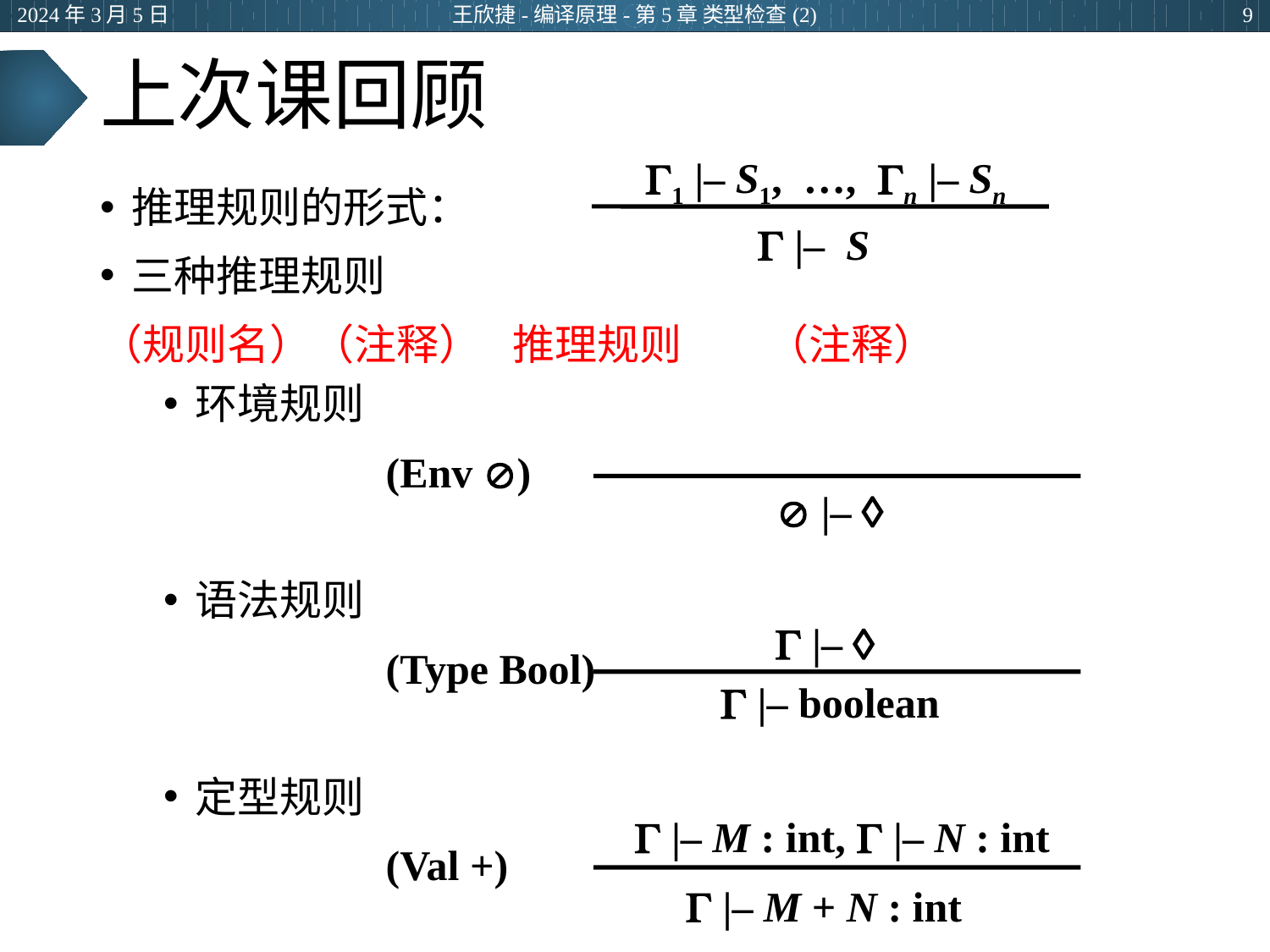

2024年3月5日
王欣捷-编译原理-第5章 类型检查(2)
9
# 上次课回顾
  Γ1 |– S1,  …,  Γn |– Sn
Γ |–  S

推理规则的形式：
三种推理规则
（规则名）（注释）	推理规则	（注释）
环境规则
			(Env ∅)

语法规则
			(Type Bool)

定型规则
			(Val +)

∅ |– ◊

Γ |– ◊
Γ |– boolean

  Γ |– M : int, Γ |– N : int
Γ |– M + N : int